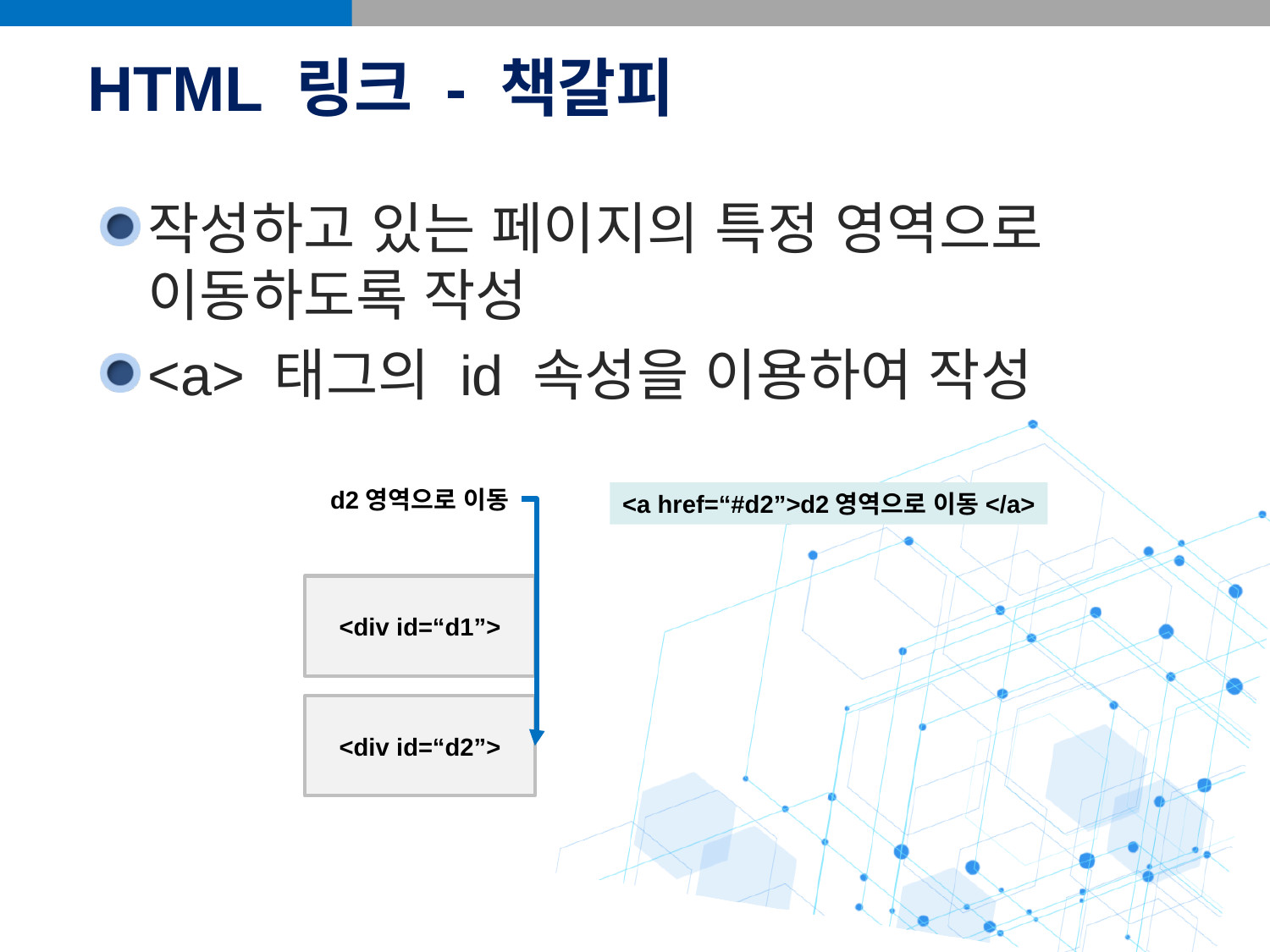

# HTML 링크 - 책갈피
작성하고 있는 페이지의 특정 영역으로 이동하도록 작성
<a> 태그의 id 속성을 이용하여 작성
d2영역으로 이동
<a href=“#d2”>d2영역으로 이동</a>
<div id=“d1”>
<div id=“d2”>